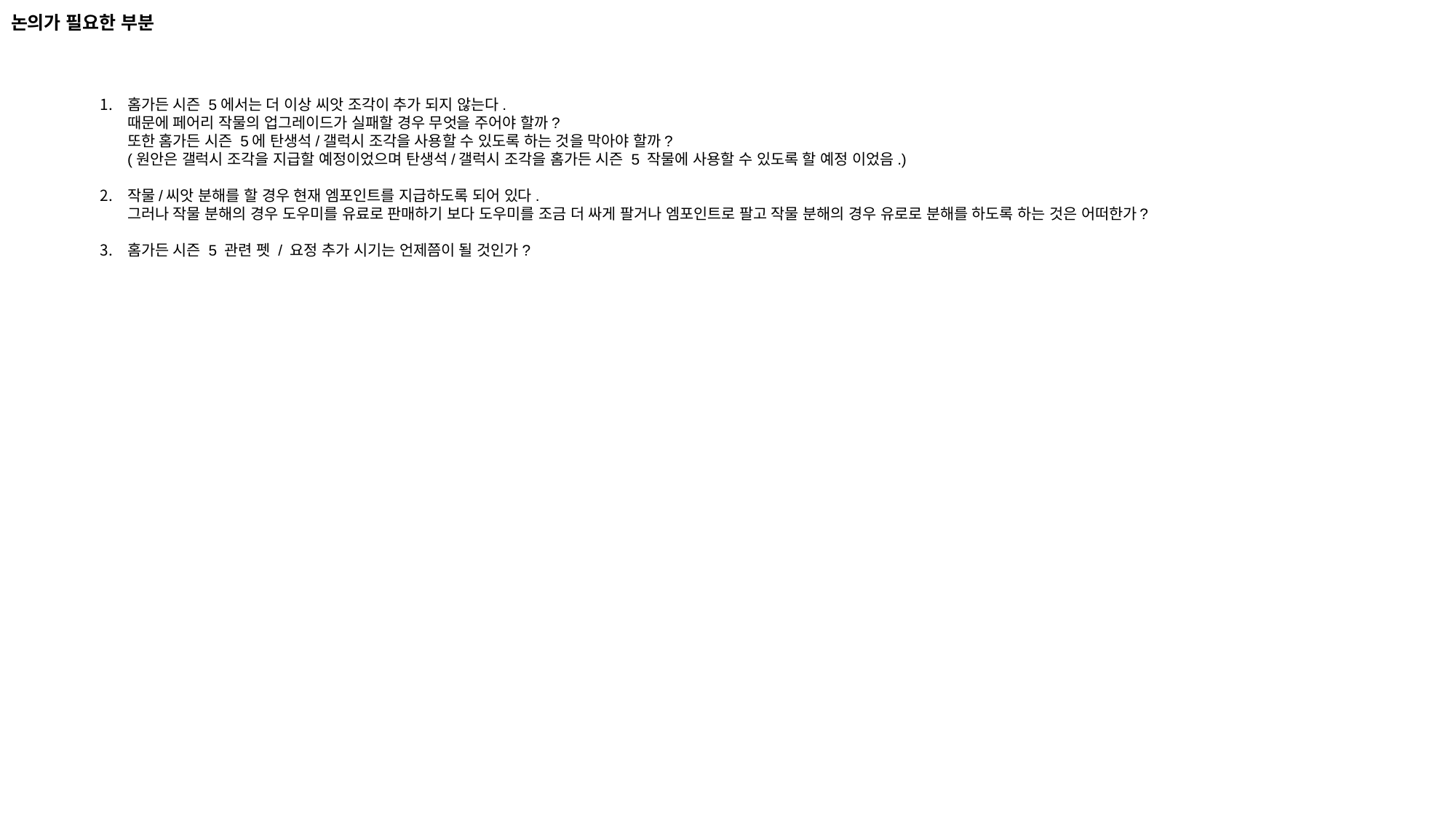

# 논의가 필요한 부분
홈가든 시즌 5에서는 더 이상 씨앗 조각이 추가 되지 않는다.
때문에 페어리 작물의 업그레이드가 실패할 경우 무엇을 주어야 할까?
또한 홈가든 시즌 5에 탄생석/갤럭시 조각을 사용할 수 있도록 하는 것을 막아야 할까?
(원안은 갤럭시 조각을 지급할 예정이었으며 탄생석/갤럭시 조각을 홈가든 시즌 5 작물에 사용할 수 있도록 할 예정 이었음.)

작물/씨앗 분해를 할 경우 현재 엠포인트를 지급하도록 되어 있다.
그러나 작물 분해의 경우 도우미를 유료로 판매하기 보다 도우미를 조금 더 싸게 팔거나 엠포인트로 팔고 작물 분해의 경우 유로로 분해를 하도록 하는 것은 어떠한가?

홈가든 시즌 5 관련 펫 / 요정 추가 시기는 언제쯤이 될 것인가?